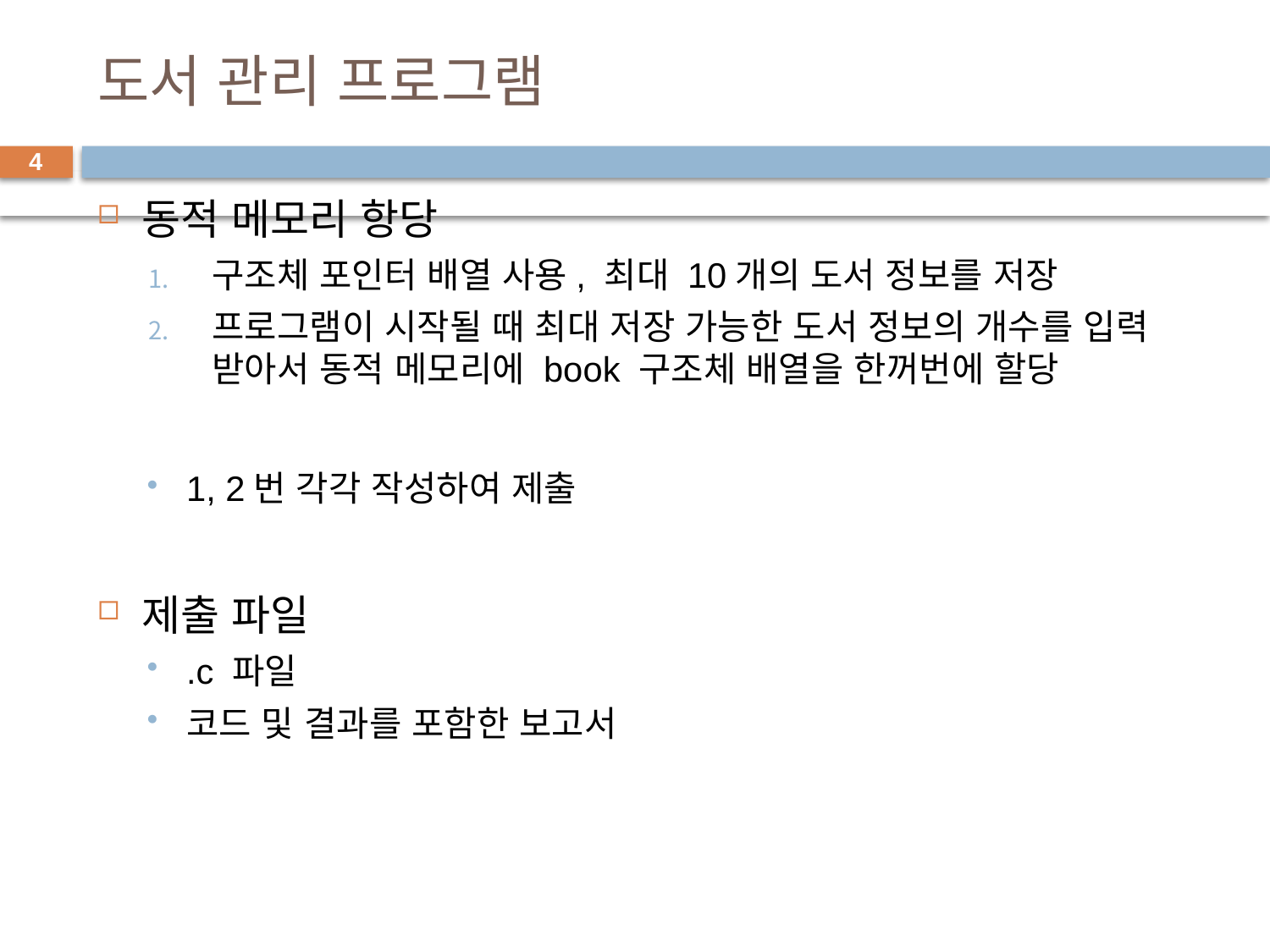

# 도서 관리 프로그램
4
동적 메모리 항당
구조체 포인터 배열 사용, 최대 10개의 도서 정보를 저장
프로그램이 시작될 때 최대 저장 가능한 도서 정보의 개수를 입력 받아서 동적 메모리에 book 구조체 배열을 한꺼번에 할당

1, 2번 각각 작성하여 제출

제출 파일
.c 파일
코드 및 결과를 포함한 보고서